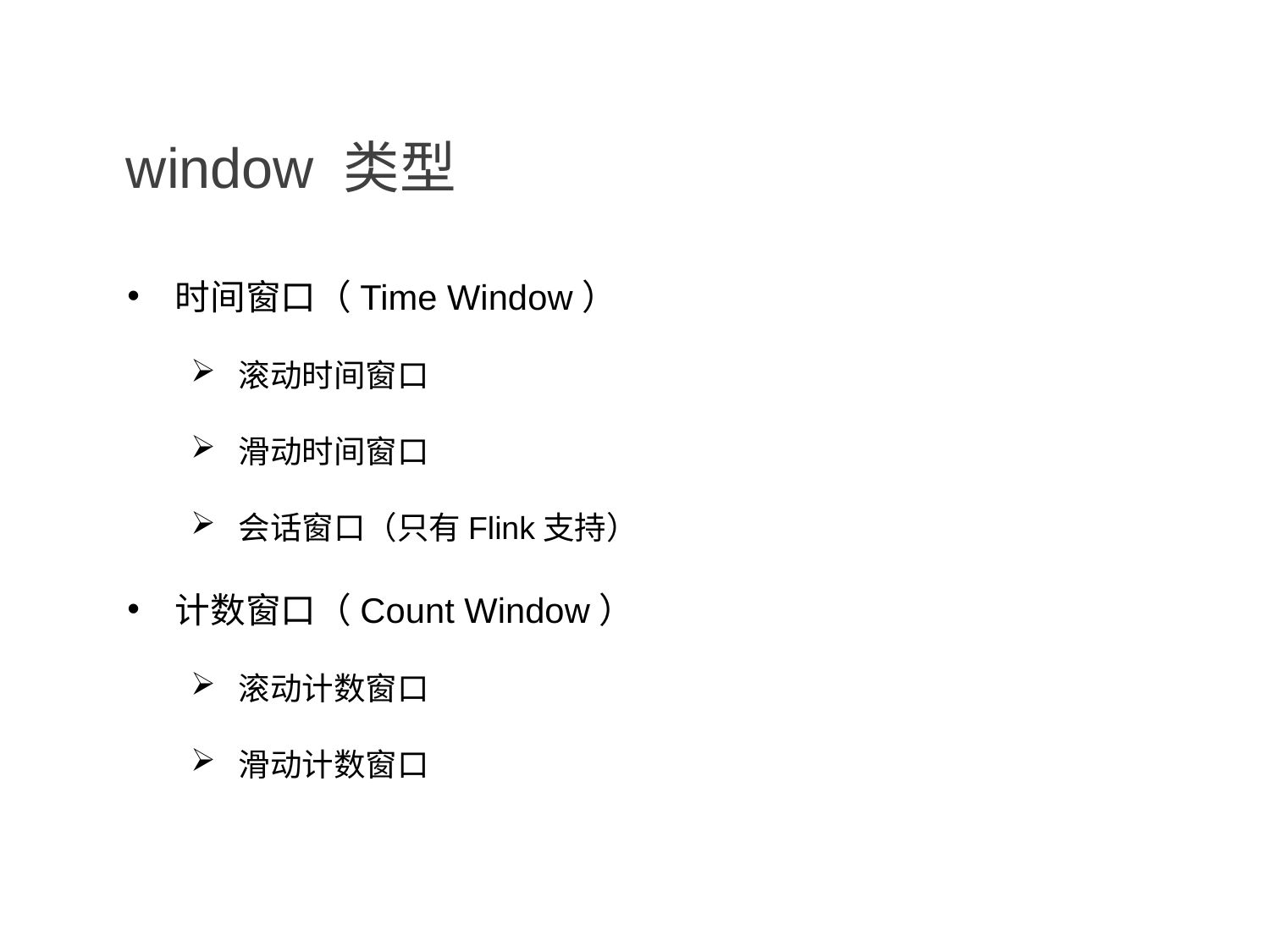

window 类型
时间窗口（Time Window）
滚动时间窗口
滑动时间窗口
会话窗口（只有Flink支持）
计数窗口（Count Window）
滚动计数窗口
滑动计数窗口